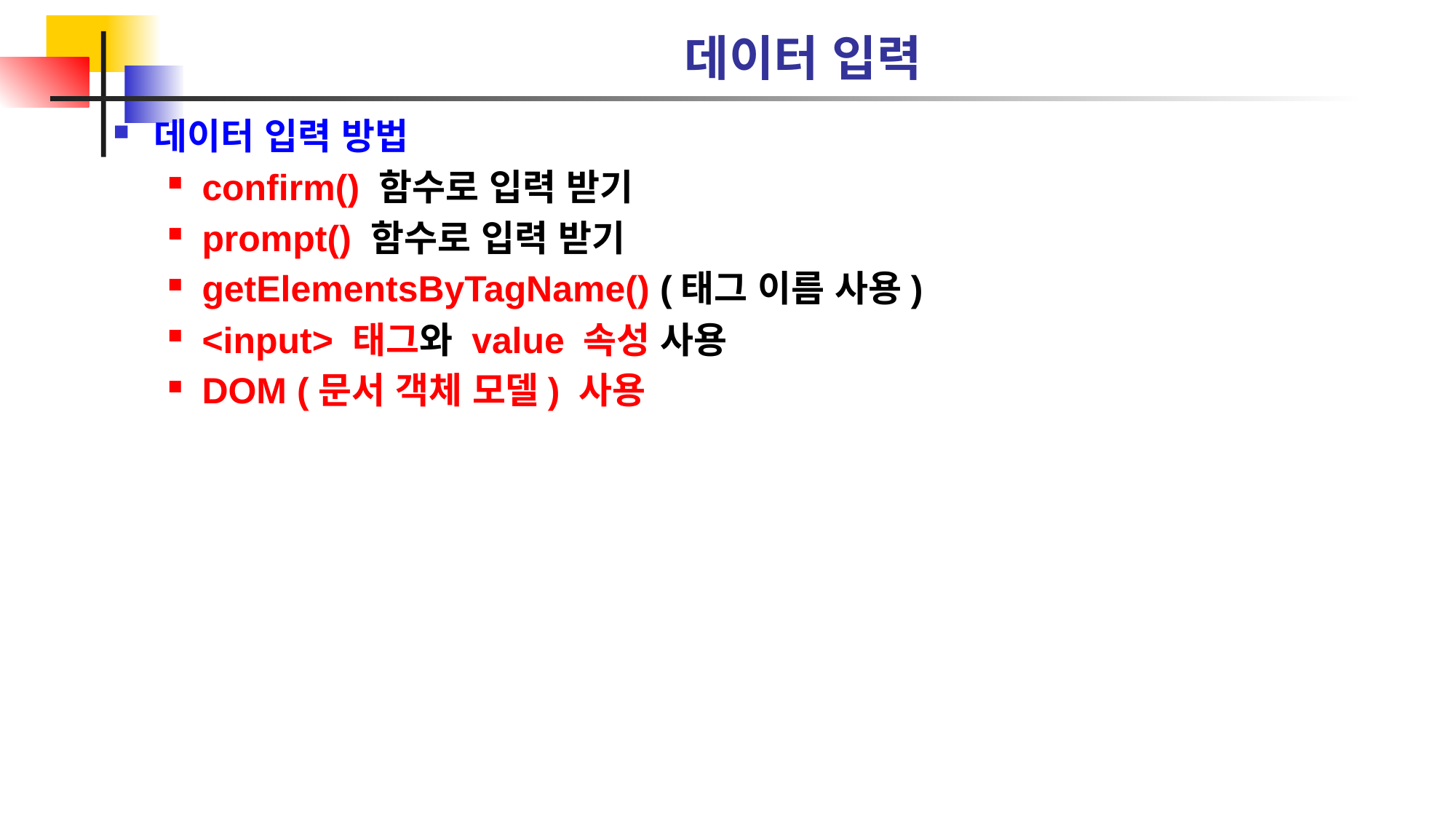

# 데이터 입력
데이터 입력 방법
confirm() 함수로 입력 받기
prompt() 함수로 입력 받기
getElementsByTagName() (태그 이름 사용)
<input> 태그와 value 속성 사용
DOM (문서 객체 모델) 사용